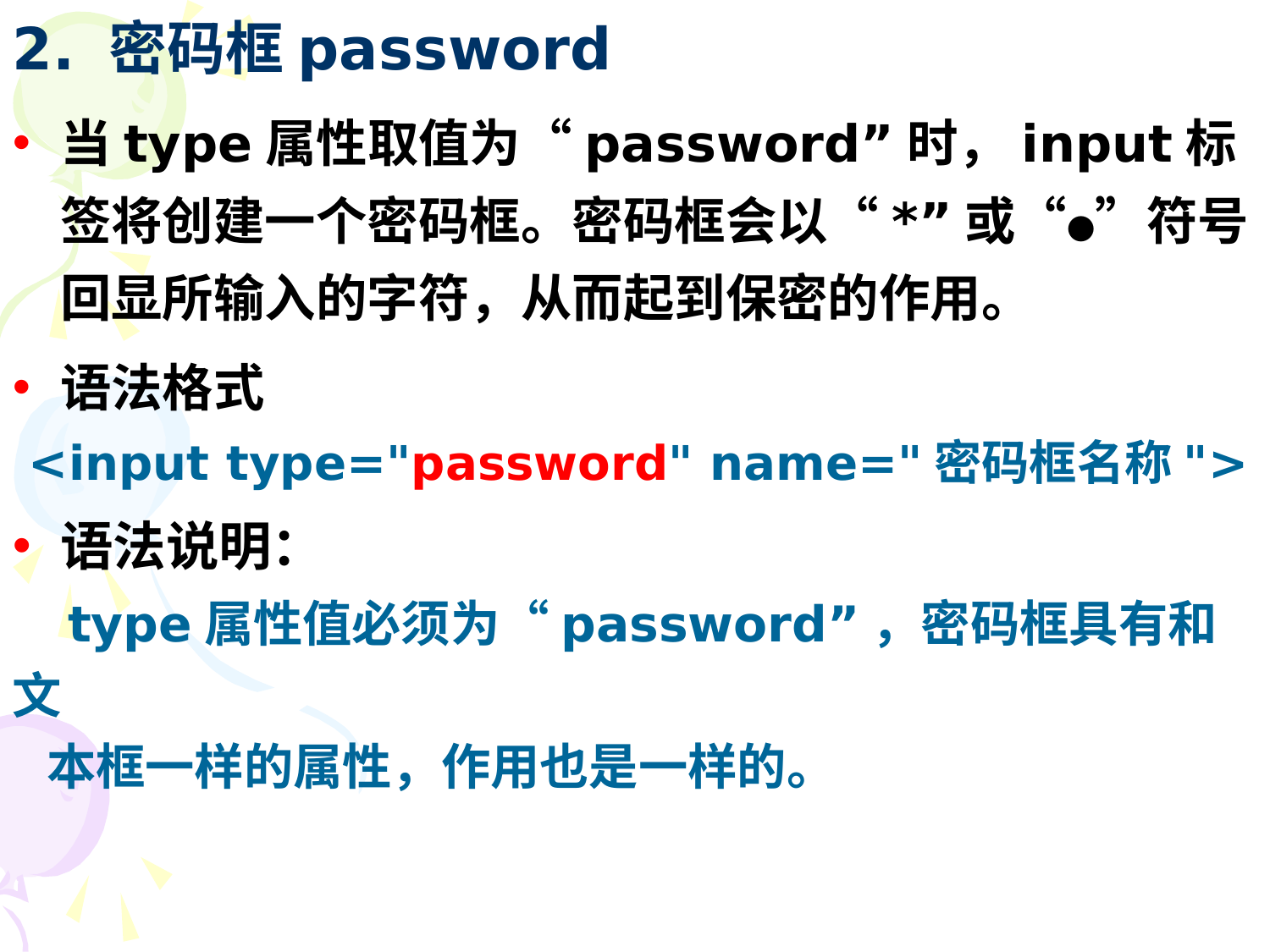

# 2. 密码框password
当type属性取值为“password”时，input标签将创建一个密码框。密码框会以“*”或“●”符号回显所输入的字符，从而起到保密的作用。
语法格式
 <input type="password" name="密码框名称">
语法说明：
   type属性值必须为“password”，密码框具有和文
  本框一样的属性，作用也是一样的。